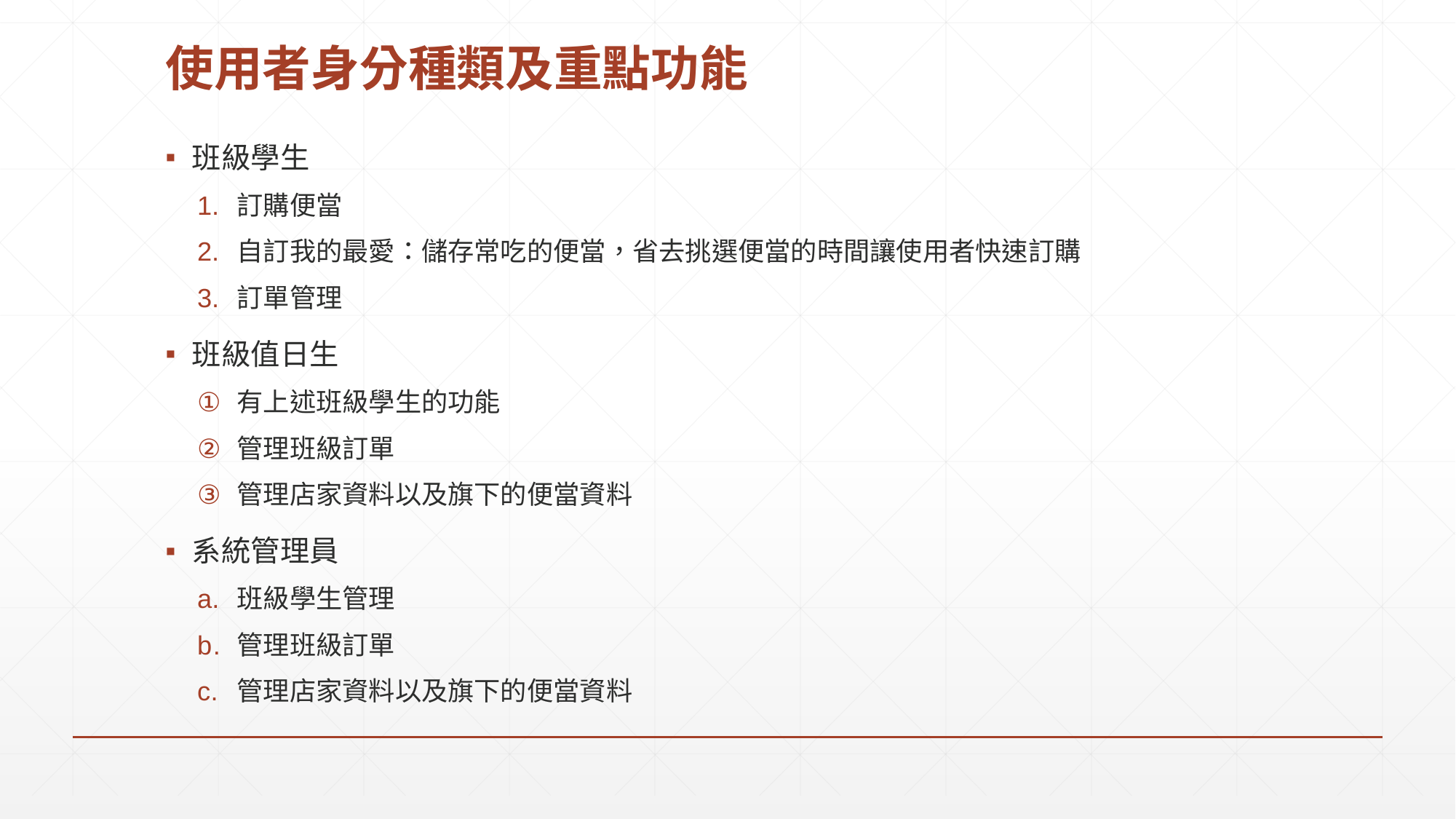

# 使用者身分種類及重點功能
班級學生
訂購便當
自訂我的最愛：儲存常吃的便當，省去挑選便當的時間讓使用者快速訂購
訂單管理
班級值日生
有上述班級學生的功能
管理班級訂單
管理店家資料以及旗下的便當資料
系統管理員
班級學生管理
管理班級訂單
管理店家資料以及旗下的便當資料